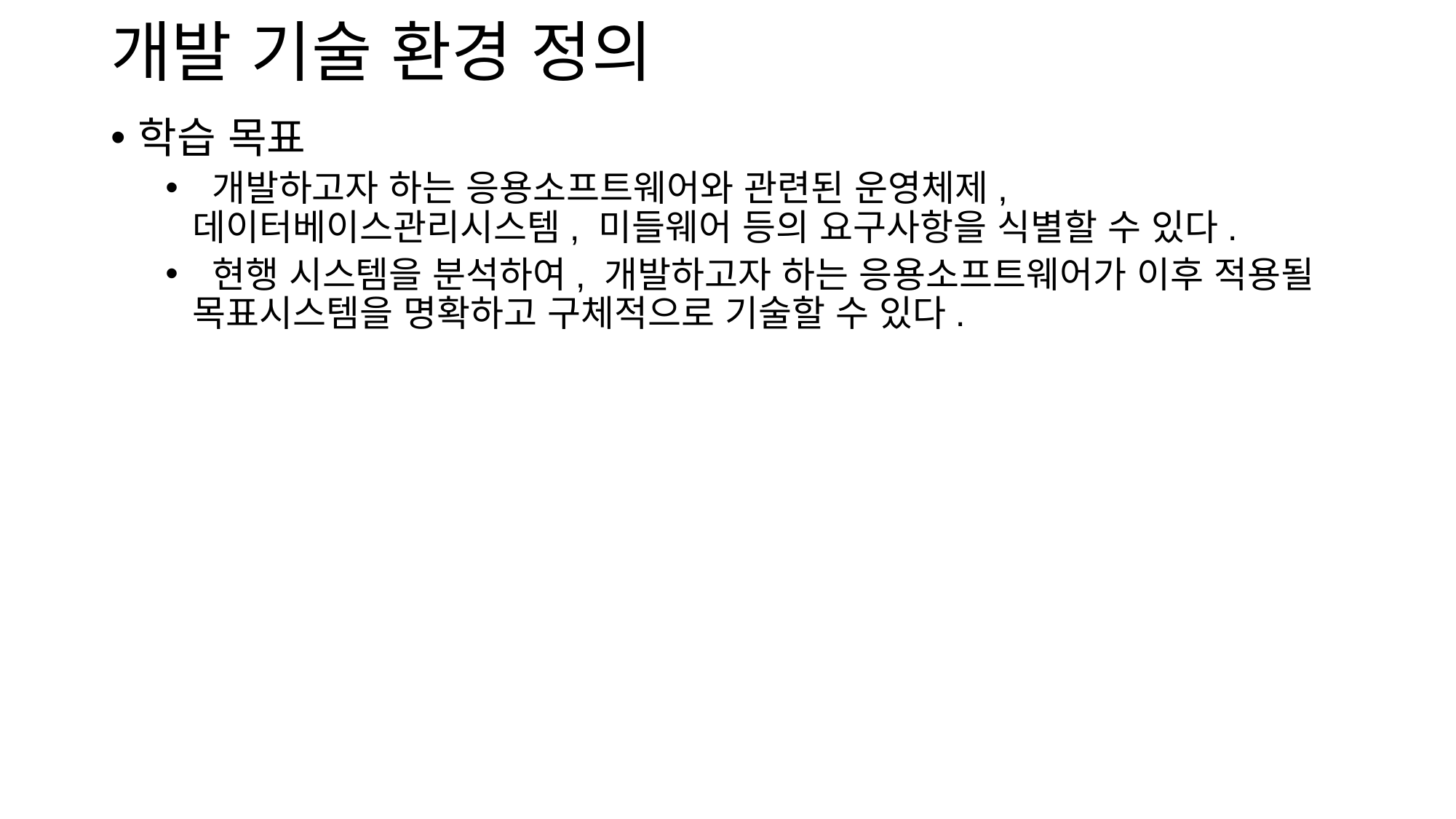

# 개발 기술 환경 정의
학습 목표
 개발하고자 하는 응용소프트웨어와 관련된 운영체제, 데이터베이스관리시스템, 미들웨어 등의 요구사항을 식별할 수 있다.
 현행 시스템을 분석하여, 개발하고자 하는 응용소프트웨어가 이후 적용될 목표시스템을 명확하고 구체적으로 기술할 수 있다.